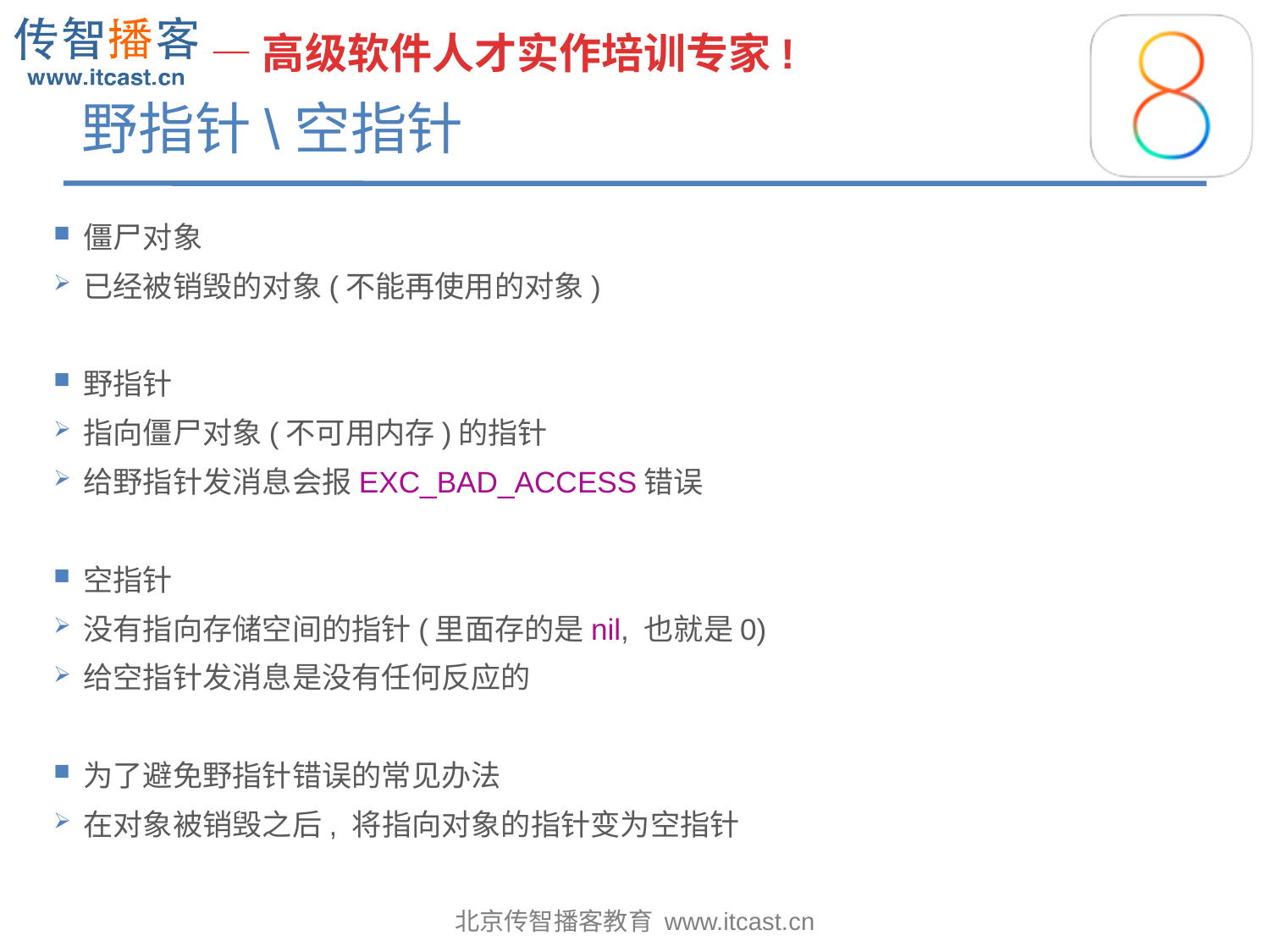

# 野指针\空指针
僵尸对象
已经被销毁的对象(不能再使用的对象)

野指针
指向僵尸对象(不可用内存)的指针
给野指针发消息会报EXC_BAD_ACCESS错误

空指针
没有指向存储空间的指针(里面存的是nil, 也就是0)
给空指针发消息是没有任何反应的

为了避免野指针错误的常见办法
在对象被销毁之后, 将指向对象的指针变为空指针